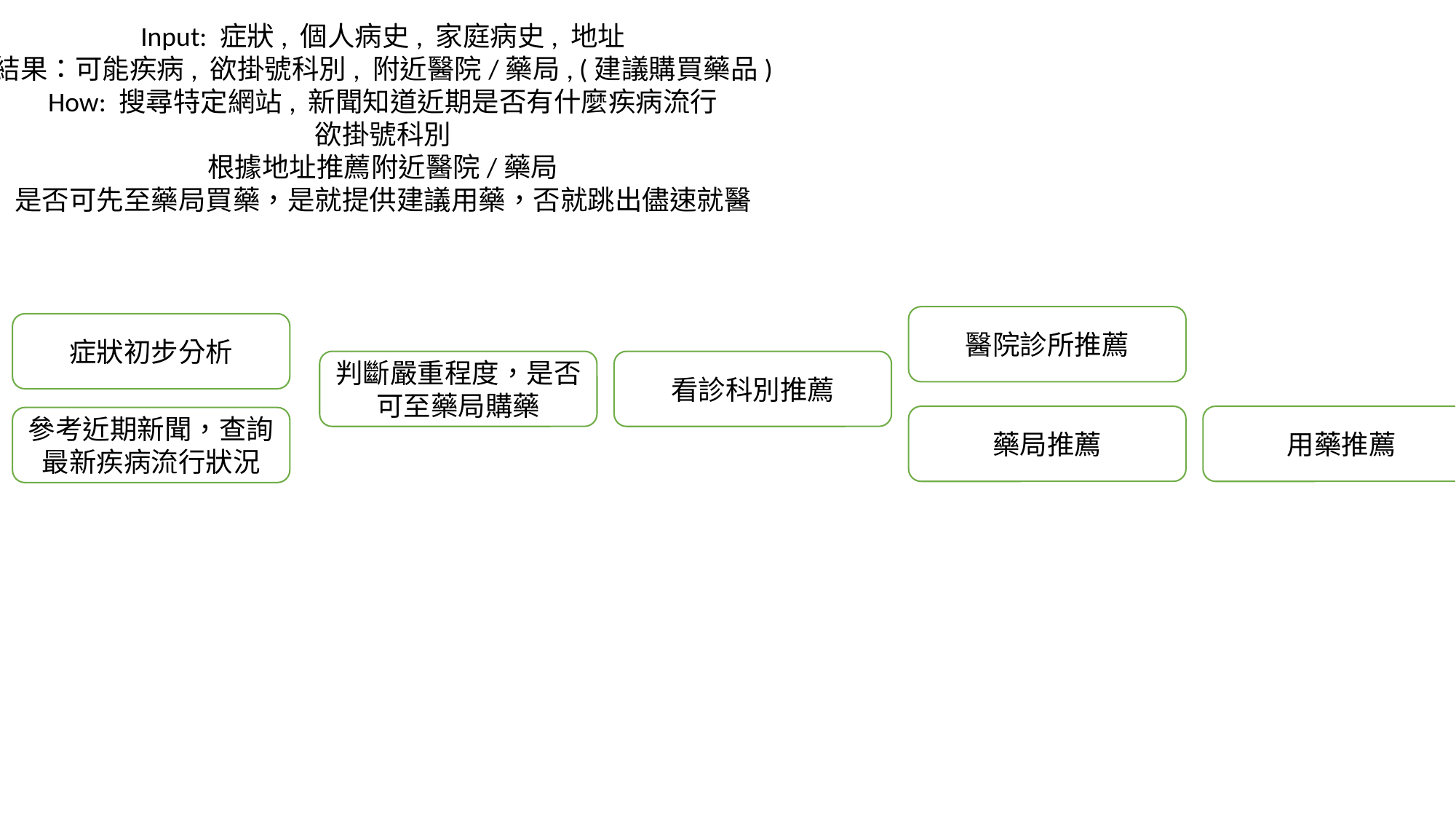

Input: 症狀, 個人病史, 家庭病史, 地址
結果：可能疾病, 欲掛號科別, 附近醫院/藥局, (建議購買藥品)
How: 搜尋特定網站, 新聞知道近期是否有什麼疾病流行
欲掛號科別
根據地址推薦附近醫院/藥局
是否可先至藥局買藥，是就提供建議用藥，否就跳出儘速就醫
醫院診所推薦
症狀初步分析
判斷嚴重程度，是否可至藥局購藥
看診科別推薦
藥局推薦
用藥推薦
參考近期新聞，查詢最新疾病流行狀況